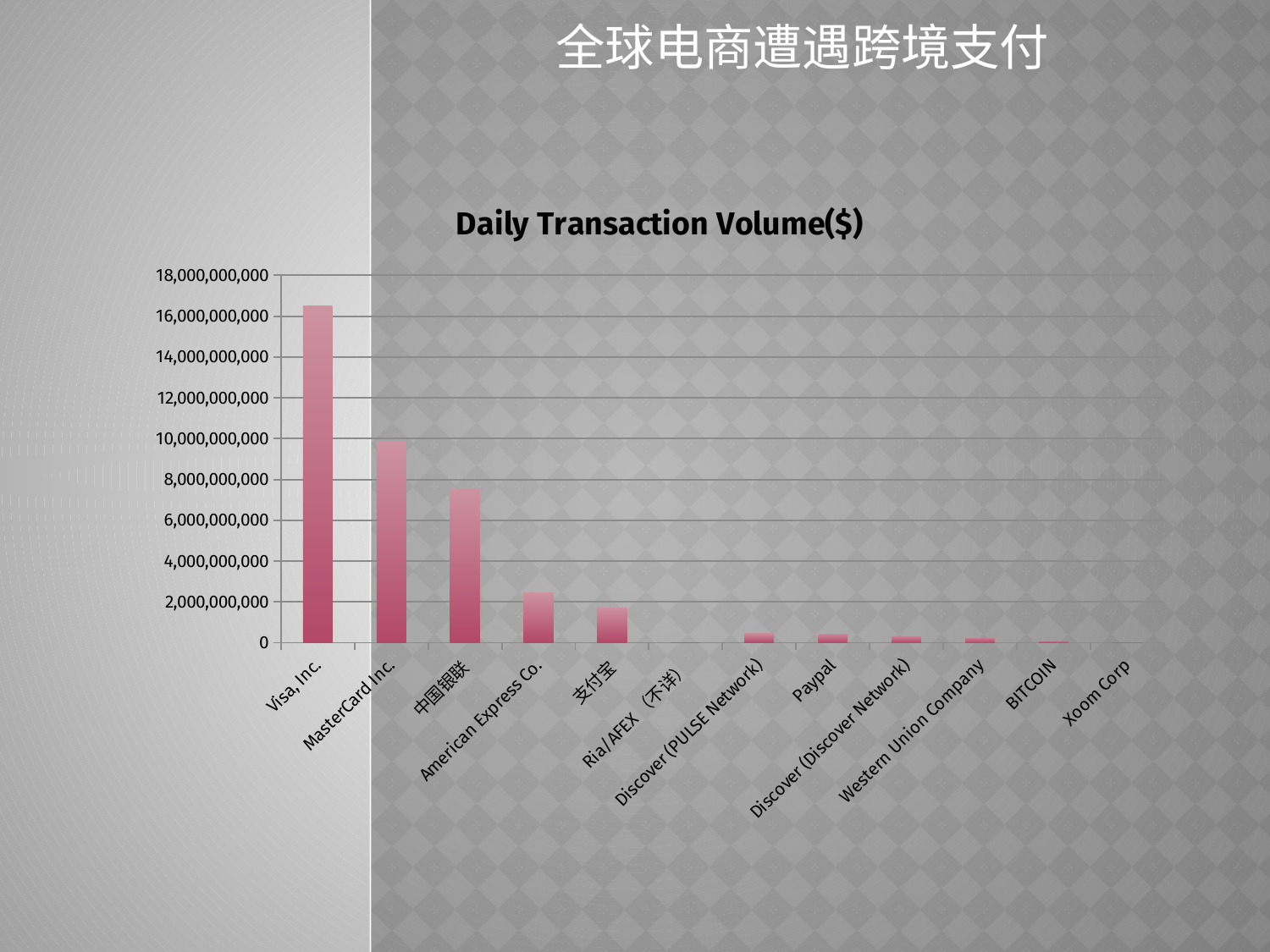

全球电商遭遇跨境支付

### Chart: Daily Transaction Volume($)

| Category | Daily Transaction Volume |
|---|---|
| Visa, Inc. | 16518000000.0 |
| MasterCard Inc. | 9863000000.0 |
| 中国银联 | 7562000000.0 |
| American Express Co. | 2434000000.0 |
| 支付宝 | 1706849315.0 |
| Ria/AFEX（不详） | 0.0 |
| Discover (PULSE Network) | 438000000.0 |
| Paypal | 397000000.0 |
| Discover (Discover Network) | 299000000.0 |
| Western Union Company | 216000000.0 |
| BITCOIN | 57083247.0 |
| Xoom Corp | 15000000.0 |